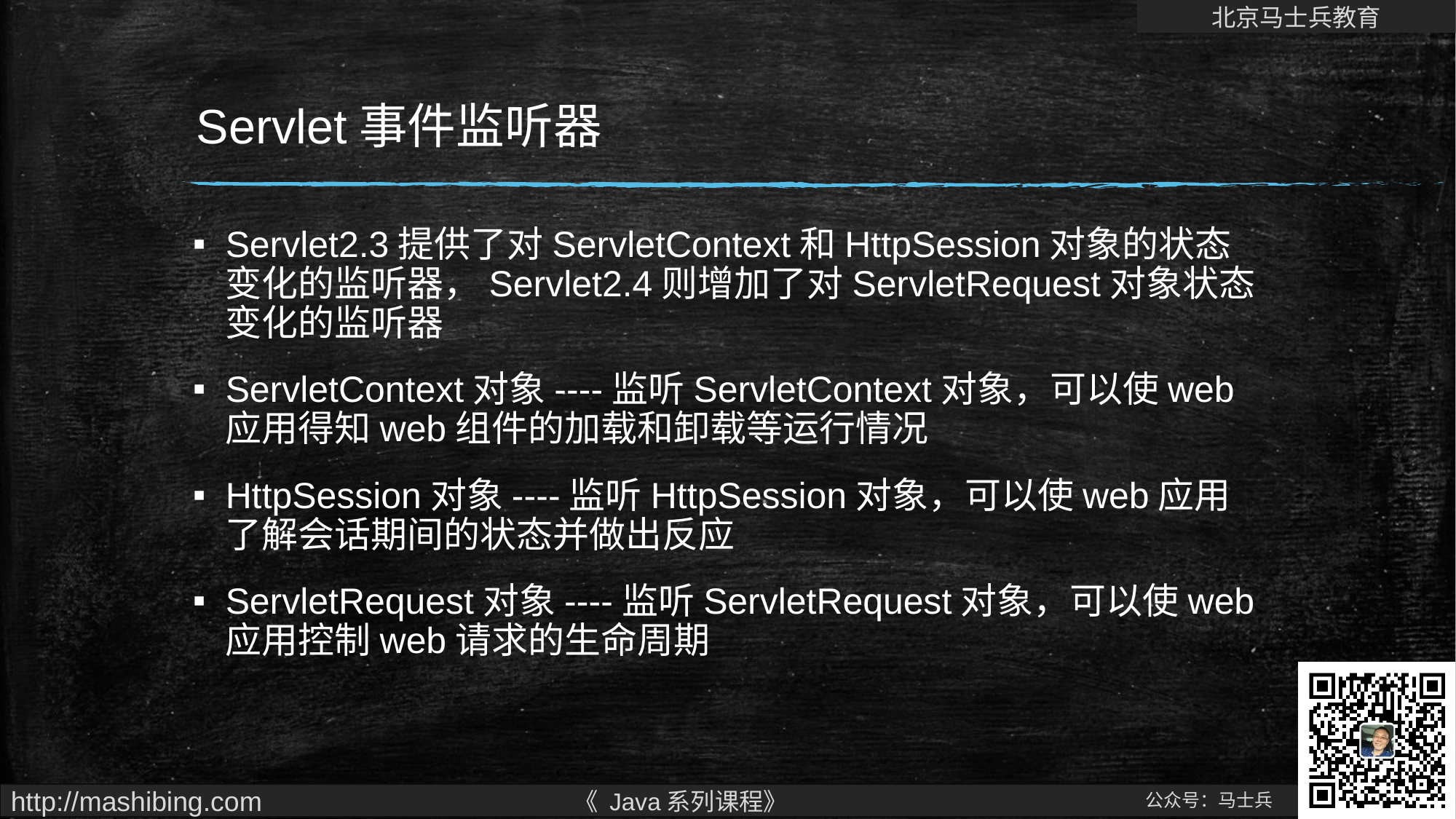

# Servlet事件监听器
Servlet2.3提供了对ServletContext和HttpSession对象的状态变化的监听器，Servlet2.4则增加了对ServletRequest对象状态变化的监听器
ServletContext对象----监听ServletContext对象，可以使web应用得知web组件的加载和卸载等运行情况
HttpSession对象----监听HttpSession对象，可以使web应用了解会话期间的状态并做出反应
ServletRequest对象----监听ServletRequest对象，可以使web应用控制web请求的生命周期